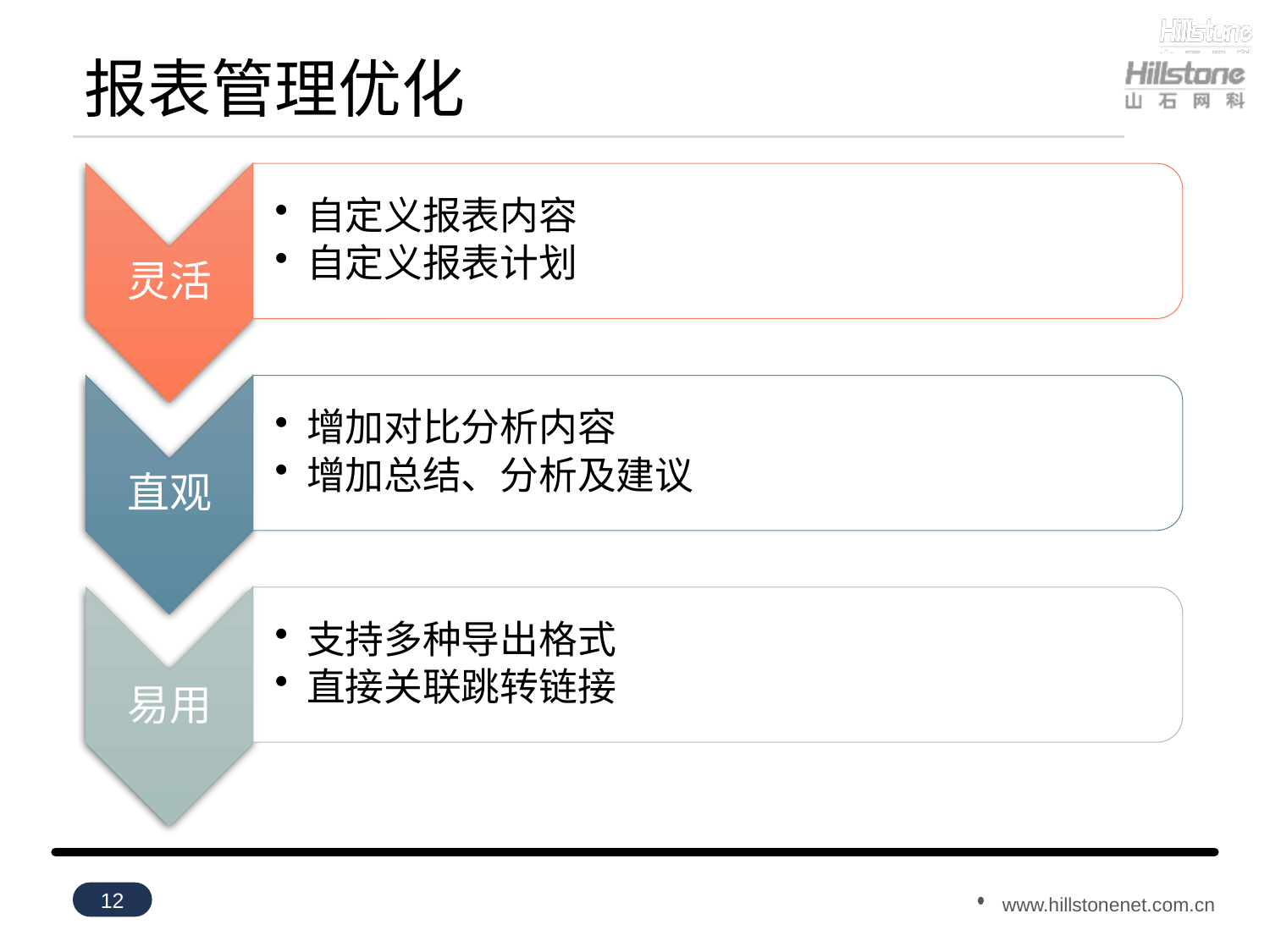

# 报表管理优化
灵活
自定义报表内容
自定义报表计划
直观
增加对比分析内容
增加总结、分析及建议
易用
支持多种导出格式
直接关联跳转链接